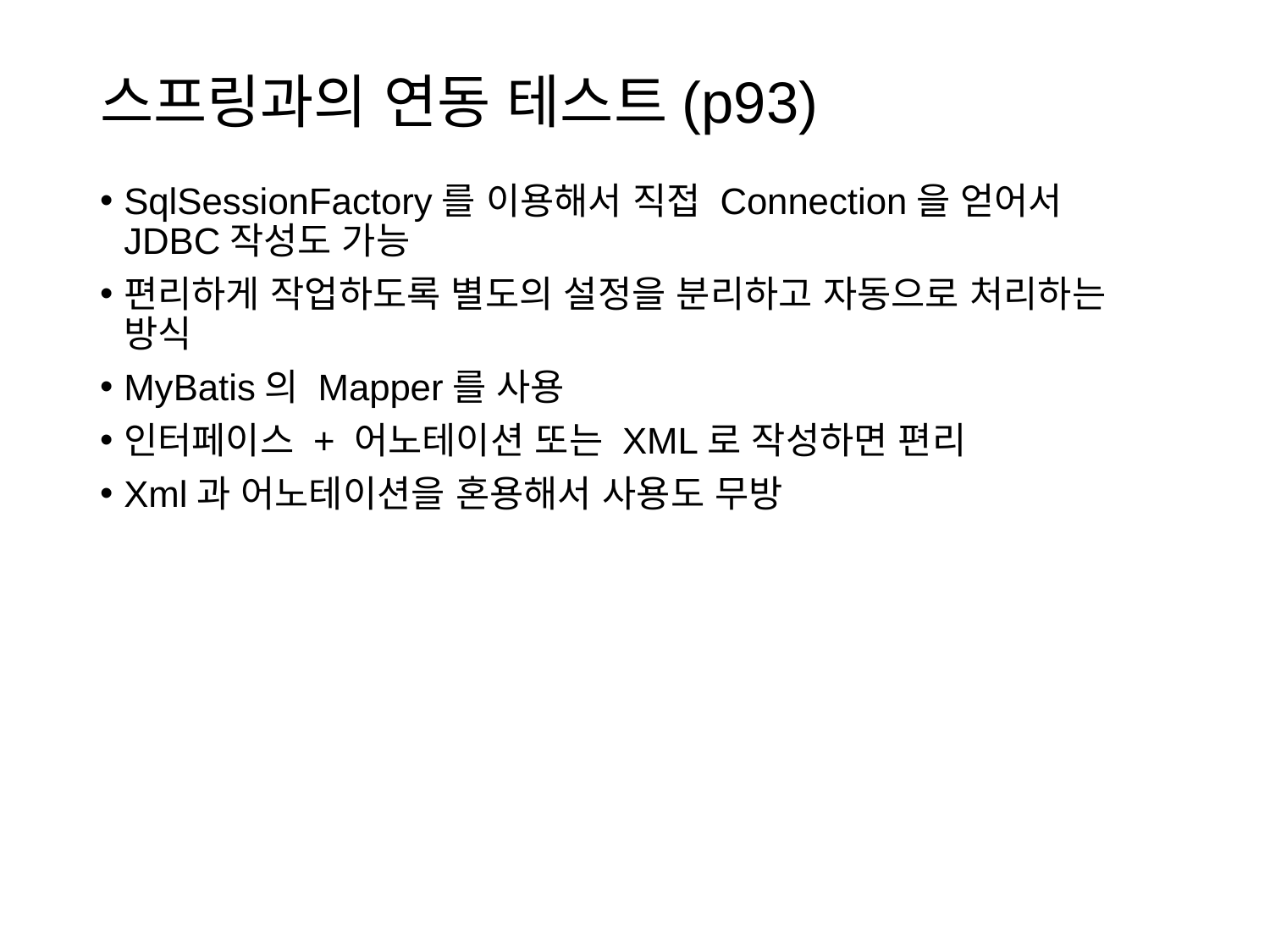

# 스프링과의 연동 테스트(p93)
SqlSessionFactory를 이용해서 직접 Connection을 얻어서
JDBC작성도 가능
편리하게 작업하도록 별도의 설정을 분리하고 자동으로 처리하는 방식
MyBatis의 Mapper를 사용
인터페이스 + 어노테이션 또는 XML로 작성하면 편리
Xml과 어노테이션을 혼용해서 사용도 무방